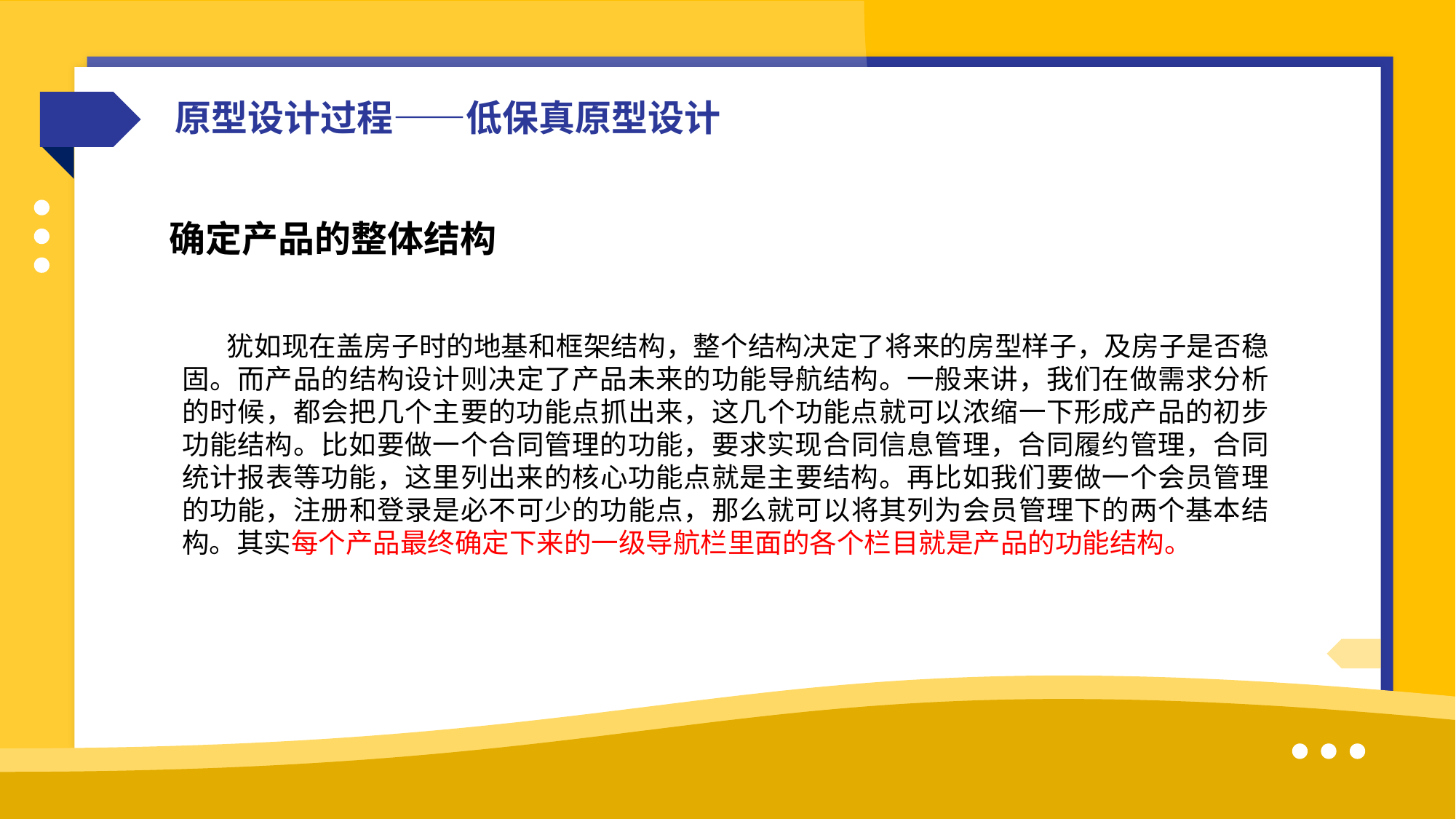

原型设计过程——低保真原型设计

确定产品的整体结构
      犹如现在盖房子时的地基和框架结构，整个结构决定了将来的房型样子，及房子是否稳固。而产品的结构设计则决定了产品未来的功能导航结构。一般来讲，我们在做需求分析的时候，都会把几个主要的功能点抓出来，这几个功能点就可以浓缩一下形成产品的初步功能结构。比如要做一个合同管理的功能，要求实现合同信息管理，合同履约管理，合同统计报表等功能，这里列出来的核心功能点就是主要结构。再比如我们要做一个会员管理的功能，注册和登录是必不可少的功能点，那么就可以将其列为会员管理下的两个基本结构。其实每个产品最终确定下来的一级导航栏里面的各个栏目就是产品的功能结构。